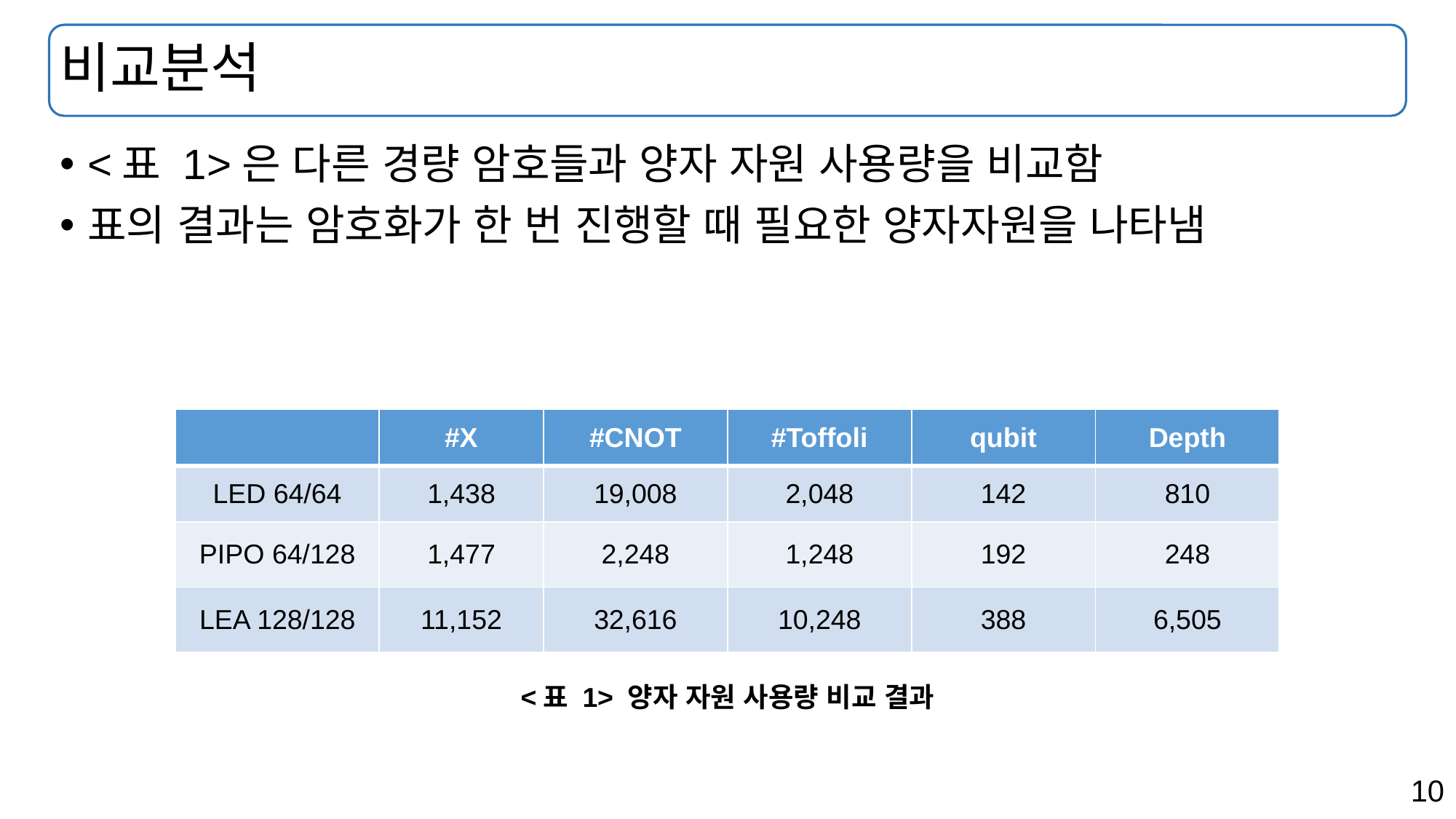

# 비교분석
<표 1>은 다른 경량 암호들과 양자 자원 사용량을 비교함
표의 결과는 암호화가 한 번 진행할 때 필요한 양자자원을 나타냄
|  | #X | #CNOT | #Toffoli | qubit | Depth |
| --- | --- | --- | --- | --- | --- |
| LED 64/64 | 1,438 | 19,008 | 2,048 | 142 | 810 |
| PIPO 64/128 | 1,477 | 2,248 | 1,248 | 192 | 248 |
| LEA 128/128 | 11,152 | 32,616 | 10,248 | 388 | 6,505 |
<표 1> 양자 자원 사용량 비교 결과